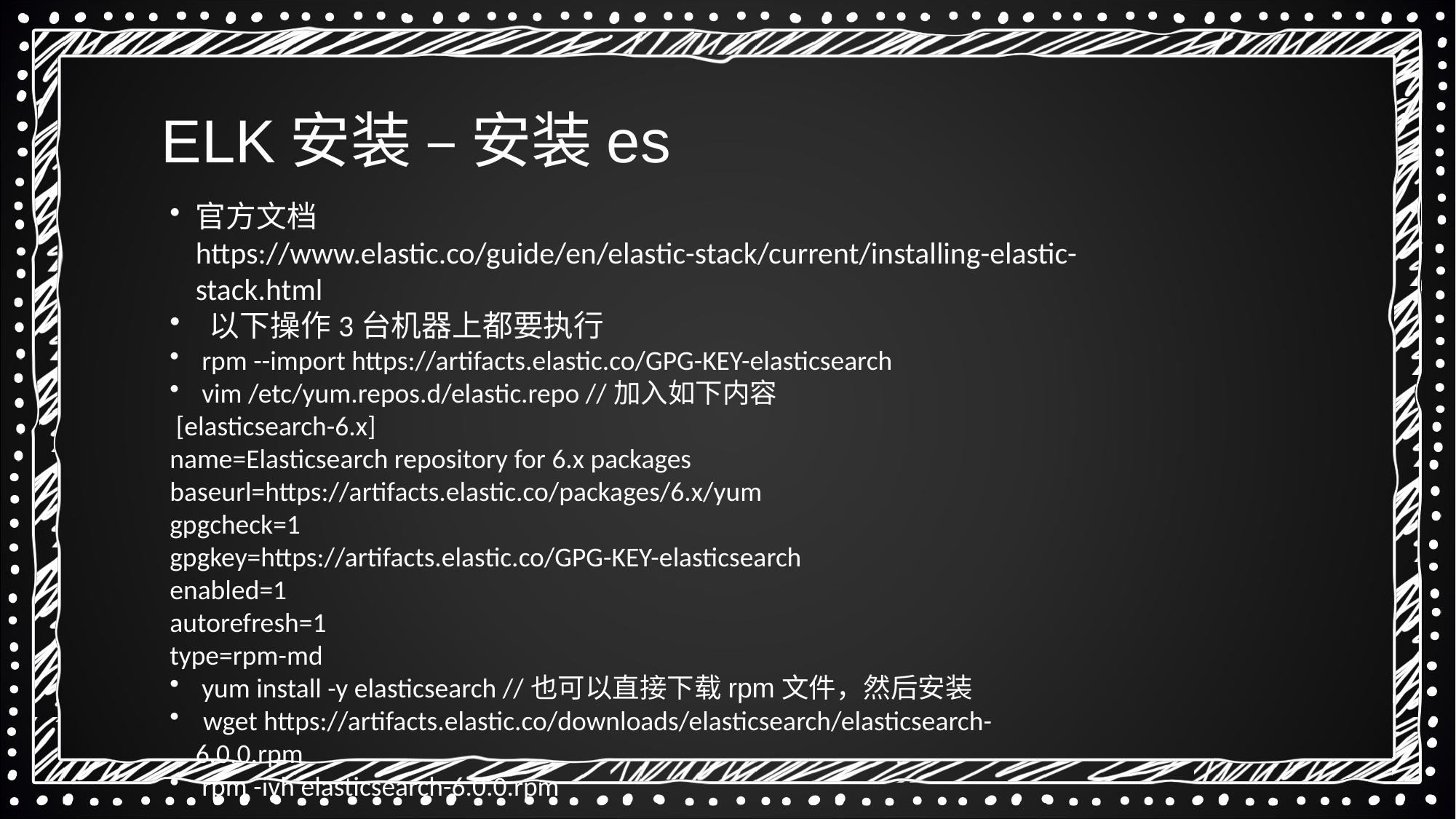

ELK安装 – 安装es
官方文档 https://www.elastic.co/guide/en/elastic-stack/current/installing-elastic-stack.html
 以下操作3台机器上都要执行
 rpm --import https://artifacts.elastic.co/GPG-KEY-elasticsearch
 vim /etc/yum.repos.d/elastic.repo //加入如下内容
 [elasticsearch-6.x]
name=Elasticsearch repository for 6.x packages
baseurl=https://artifacts.elastic.co/packages/6.x/yum
gpgcheck=1
gpgkey=https://artifacts.elastic.co/GPG-KEY-elasticsearch
enabled=1
autorefresh=1
type=rpm-md
 yum install -y elasticsearch //也可以直接下载rpm文件，然后安装
 wget https://artifacts.elastic.co/downloads/elasticsearch/elasticsearch-6.0.0.rpm
 rpm -ivh elasticsearch-6.0.0.rpm